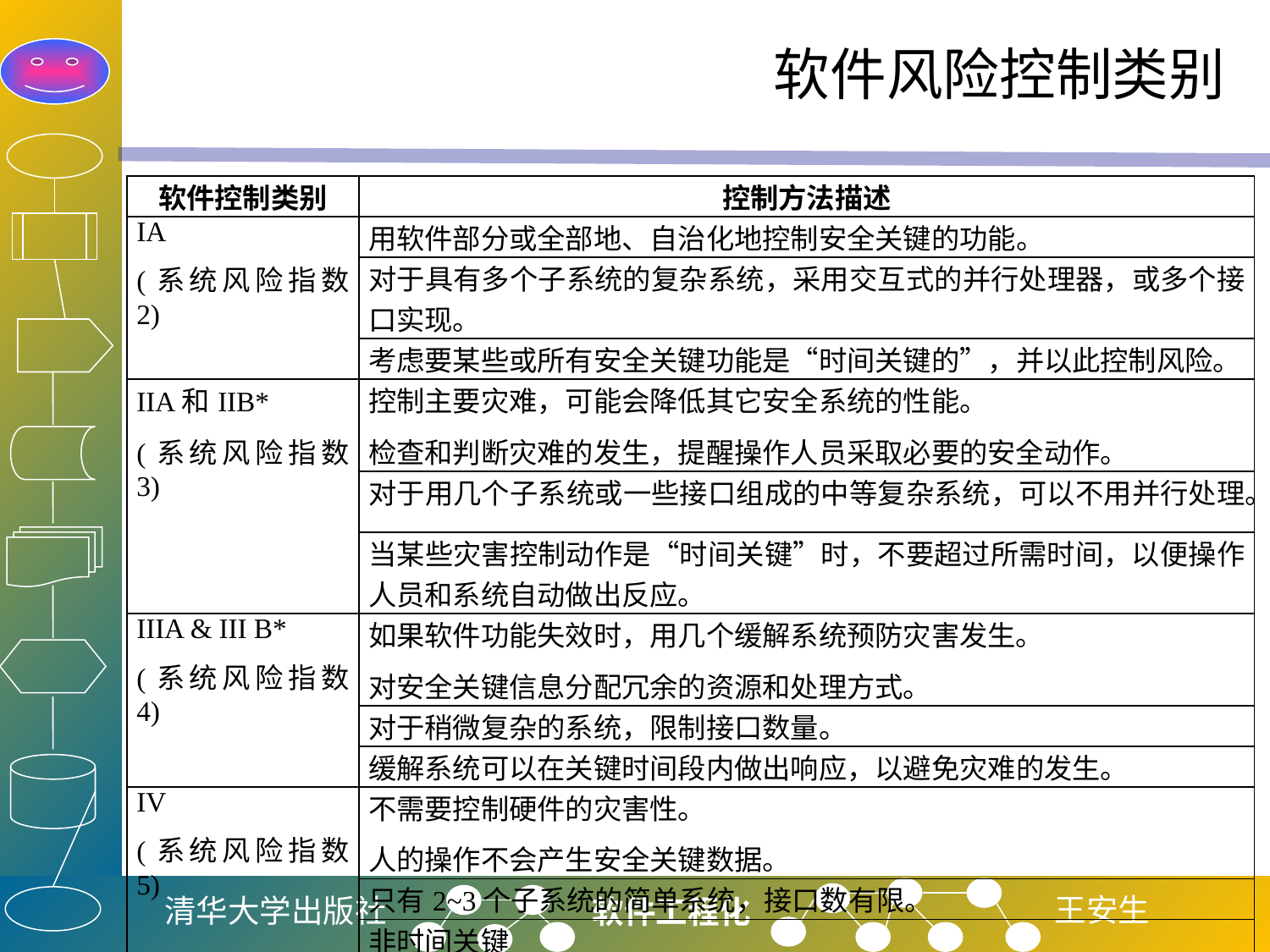

# 软件风险控制类别
| 软件控制类别 | 控制方法描述 |
| --- | --- |
| IA (系统风险指数 2) | 用软件部分或全部地、自治化地控制安全关键的功能。 |
|  | 对于具有多个子系统的复杂系统，采用交互式的并行处理器，或多个接口实现。 |
|  | 考虑要某些或所有安全关键功能是“时间关键的”，并以此控制风险。 |
| IIA和IIB\* (系统风险指数 3) | 控制主要灾难，可能会降低其它安全系统的性能。 检查和判断灾难的发生，提醒操作人员采取必要的安全动作。 |
|  | 对于用几个子系统或一些接口组成的中等复杂系统，可以不用并行处理。 |
|  | 当某些灾害控制动作是“时间关键”时，不要超过所需时间，以便操作人员和系统自动做出反应。 |
| IIIA & III B\* (系统风险指数 4) | 如果软件功能失效时，用几个缓解系统预防灾害发生。 对安全关键信息分配冗余的资源和处理方式。 |
|  | 对于稍微复杂的系统，限制接口数量。 |
|  | 缓解系统可以在关键时间段内做出响应，以避免灾难的发生。 |
| IV (系统风险指数 5) | 不需要控制硬件的灾害性。 人的操作不会产生安全关键数据。 |
|  | 只有2~3个子系统的简单系统，接口数有限。 |
|  | 非时间关键 |
| \* A =灾害的软件控制.； B = 软件会产生安全性数据给操作人员。 |  |